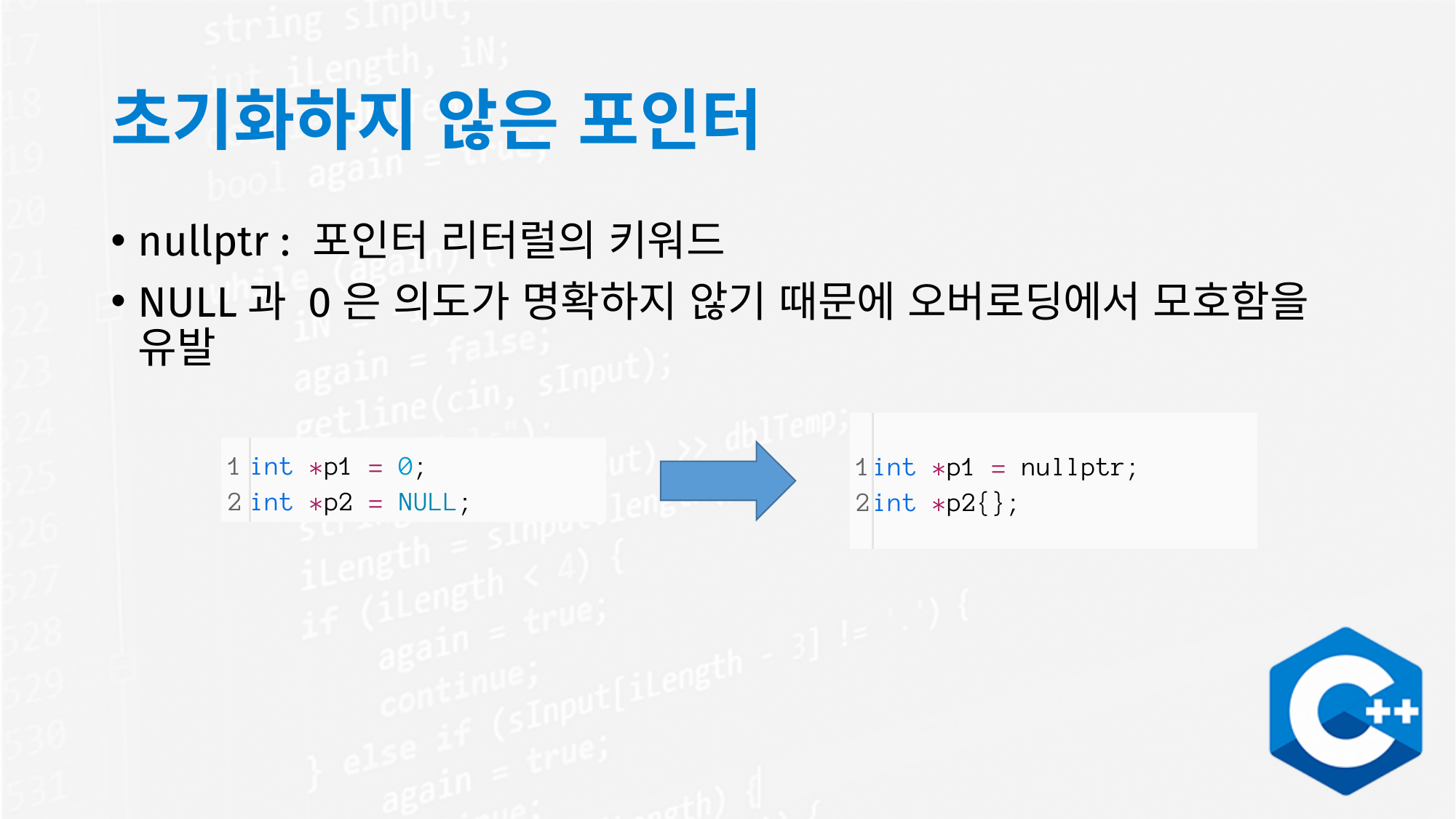

# 초기화하지 않은 포인터
nullptr : 포인터 리터럴의 키워드
NULL과 0은 의도가 명확하지 않기 때문에 오버로딩에서 모호함을 유발
| 1 2 | int \*p1 = nullptr; int \*p2{}; |
| --- | --- |
| 1 2 | int \*p1 = 0; int \*p2 = NULL; |
| --- | --- |